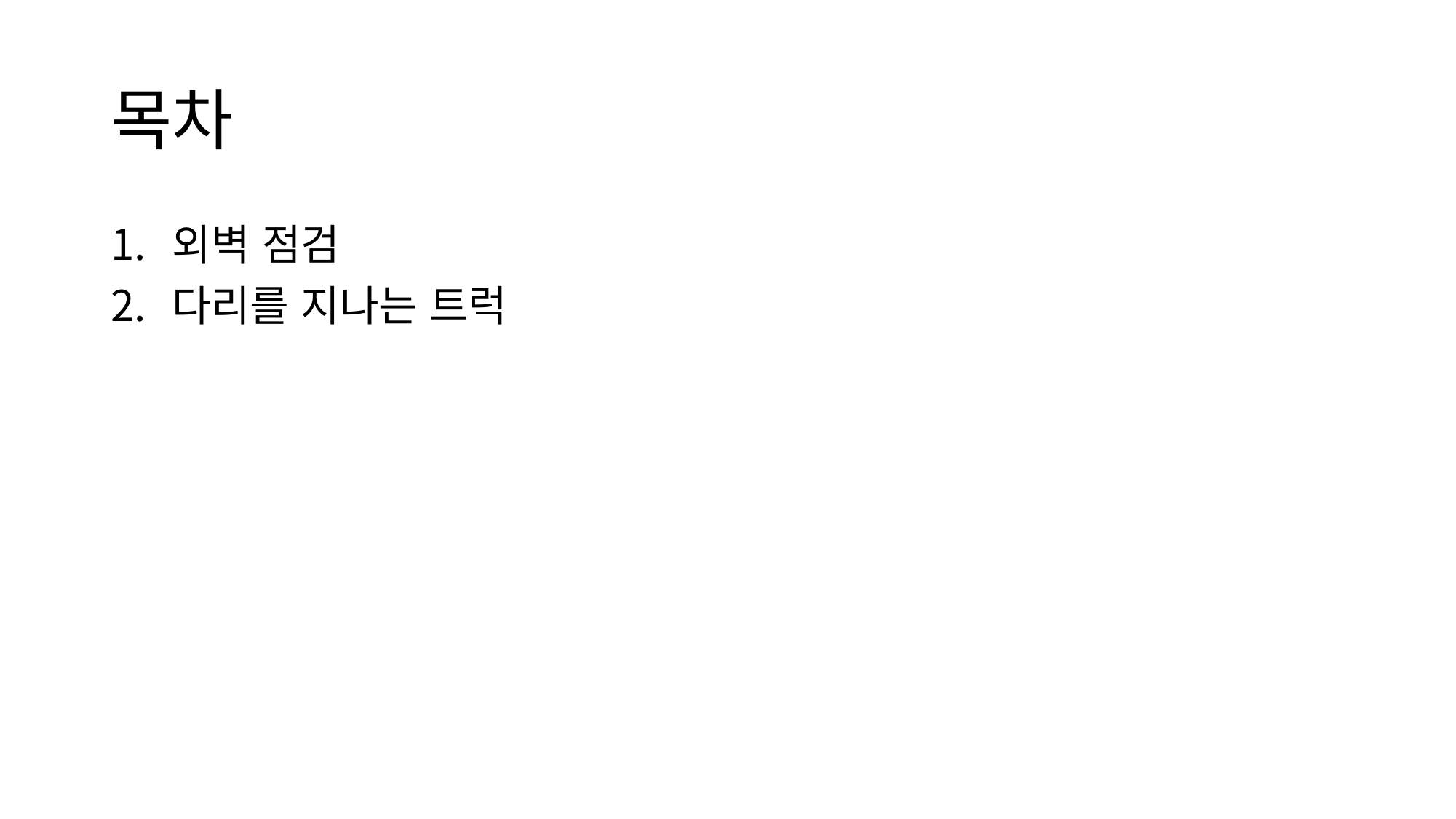

# 목차
외벽 점검
다리를 지나는 트럭